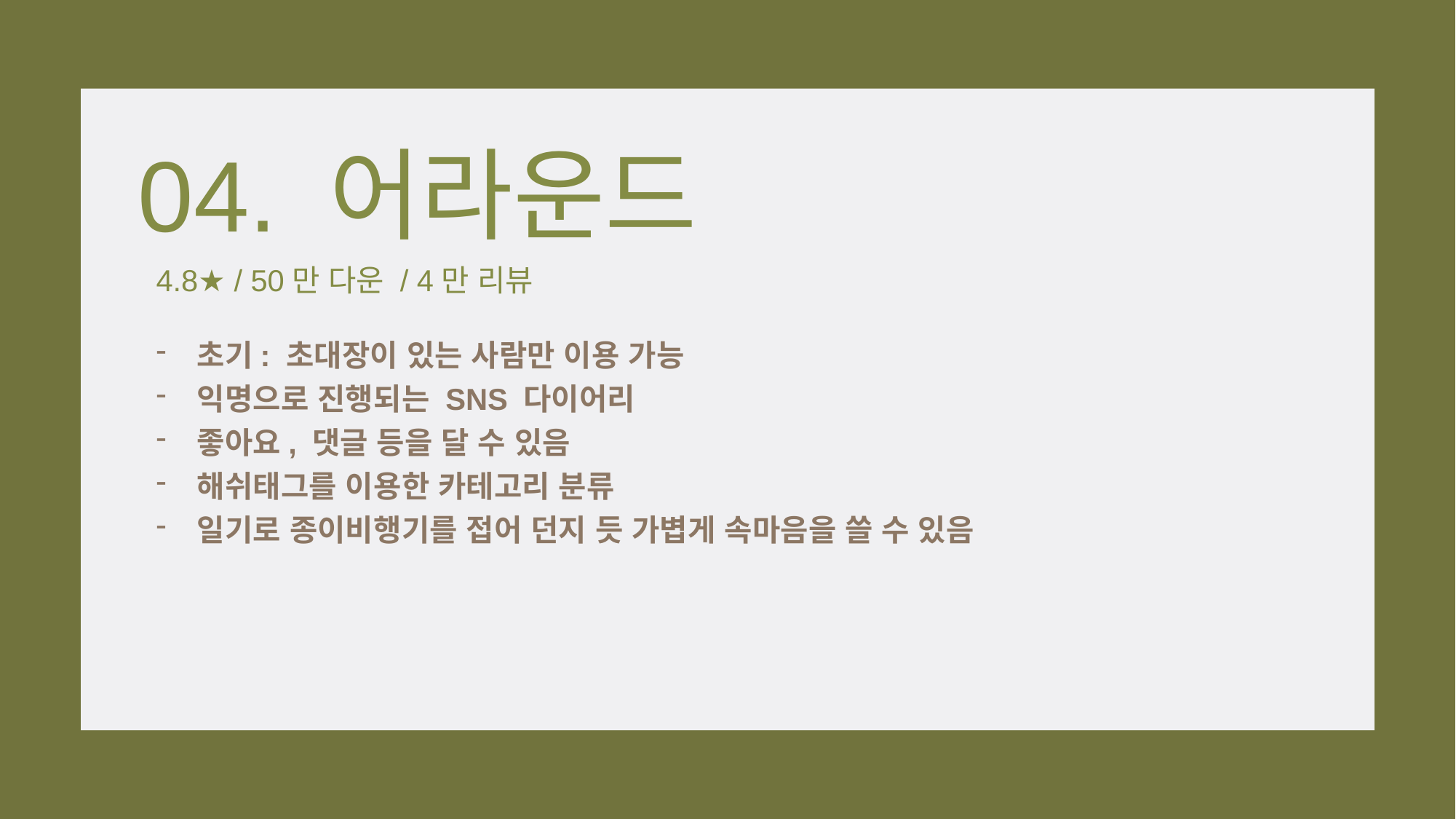

04. 어라운드
4.8★ / 50만 다운 / 4만 리뷰
초기: 초대장이 있는 사람만 이용 가능
익명으로 진행되는 SNS 다이어리
좋아요, 댓글 등을 달 수 있음
해쉬태그를 이용한 카테고리 분류
일기로 종이비행기를 접어 던지 듯 가볍게 속마음을 쓸 수 있음